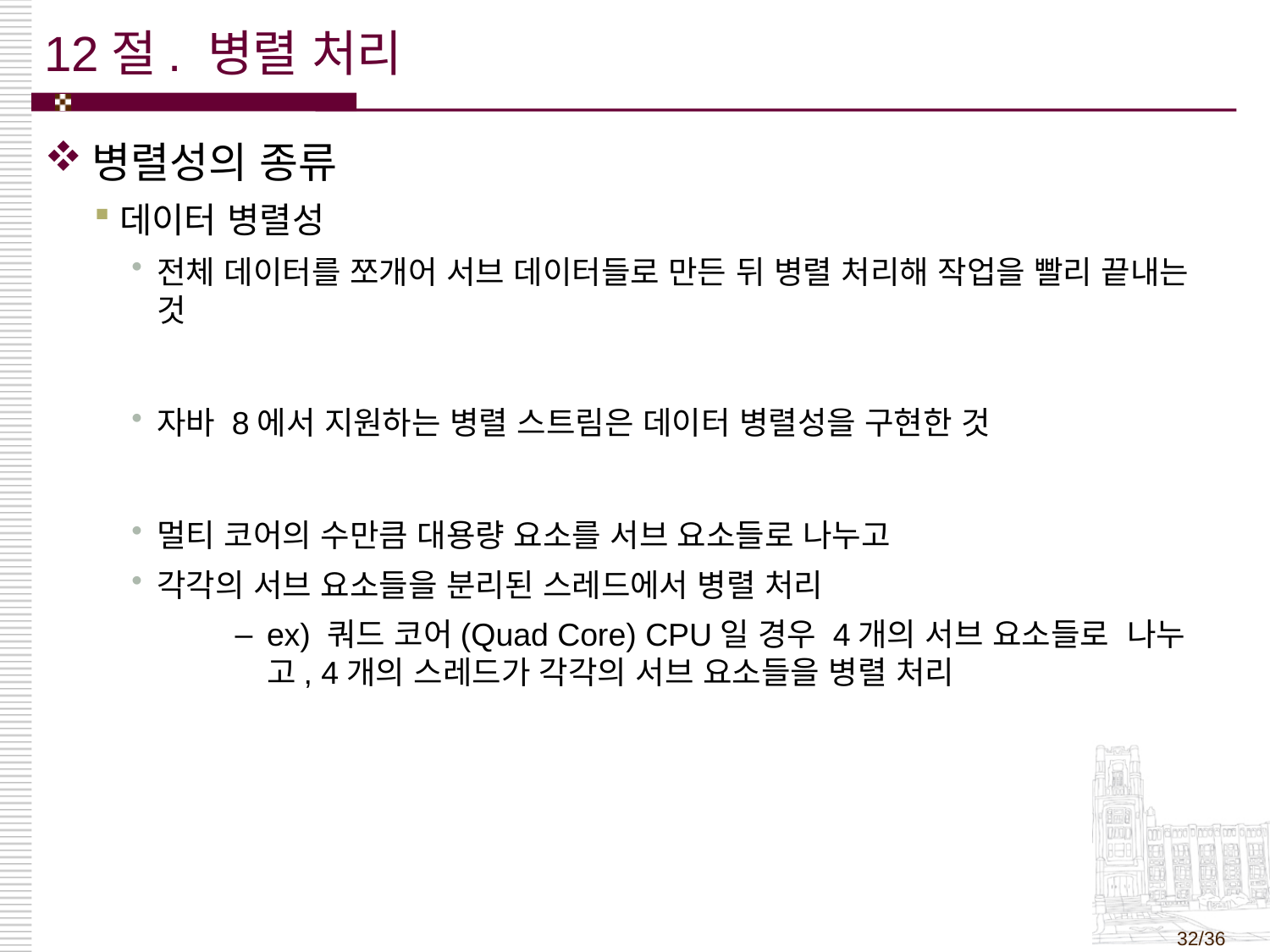

# 12절. 병렬 처리
병렬성의 종류
데이터 병렬성
전체 데이터를 쪼개어 서브 데이터들로 만든 뒤 병렬 처리해 작업을 빨리 끝내는 것

자바 8에서 지원하는 병렬 스트림은 데이터 병렬성을 구현한 것

멀티 코어의 수만큼 대용량 요소를 서브 요소들로 나누고
각각의 서브 요소들을 분리된 스레드에서 병렬 처리
ex) 쿼드 코어(Quad Core) CPU일 경우 4개의 서브 요소들로  나누고, 4개의 스레드가 각각의 서브 요소들을 병렬 처리